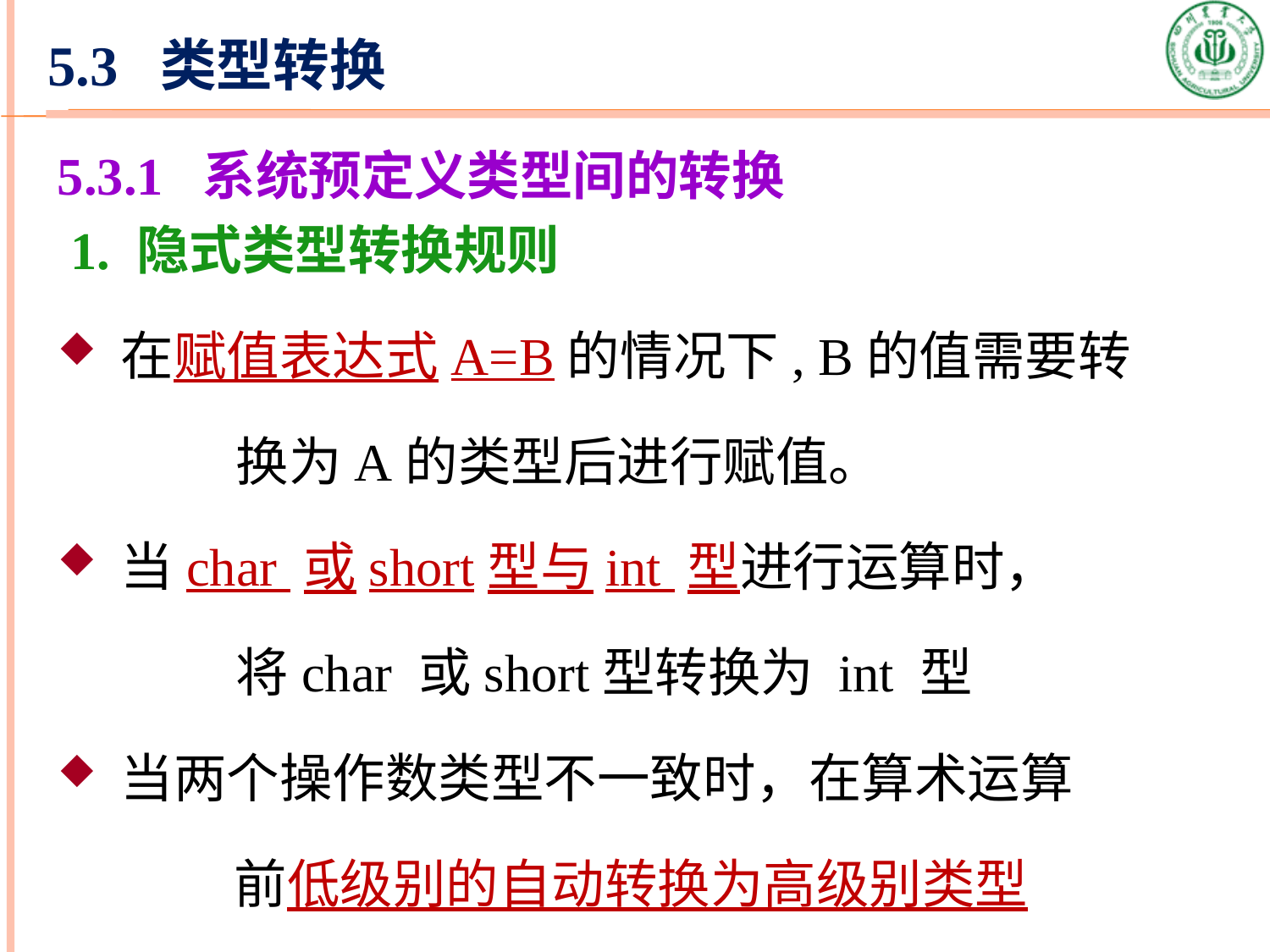

5.3  类型转换
5.3.1  系统预定义类型间的转换
 1. 隐式类型转换规则
在赋值表达式A=B的情况下, B的值需要转
              换为A的类型后进行赋值。
当char 或short型与int 型进行运算时，
              将char 或short型转换为 int 型
当两个操作数类型不一致时，在算术运算
　      　前低级别的自动转换为高级别类型